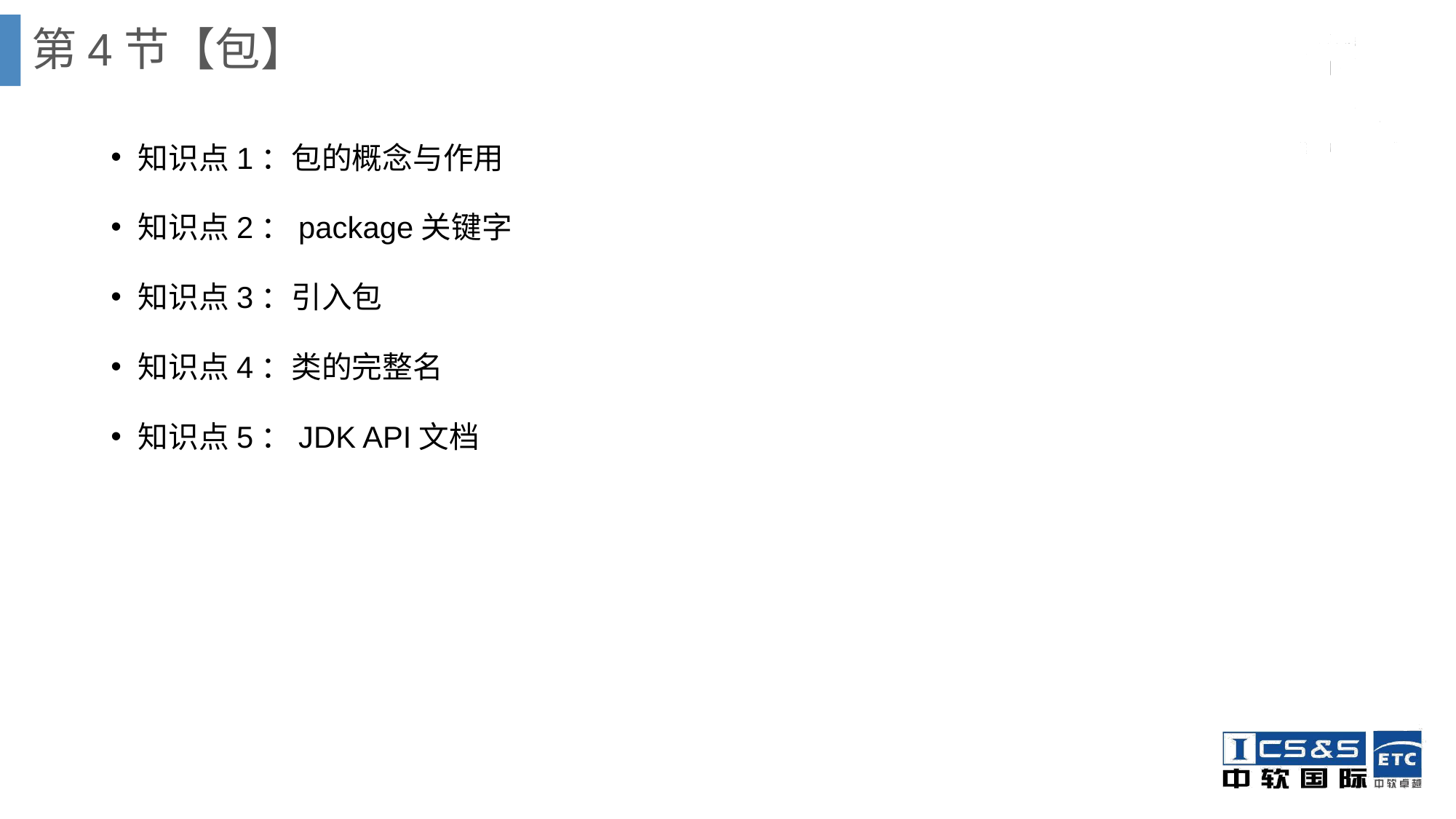

# 第4节【包】
知识点1：包的概念与作用
知识点2：package关键字
知识点3：引入包
知识点4：类的完整名
知识点5：JDK API文档